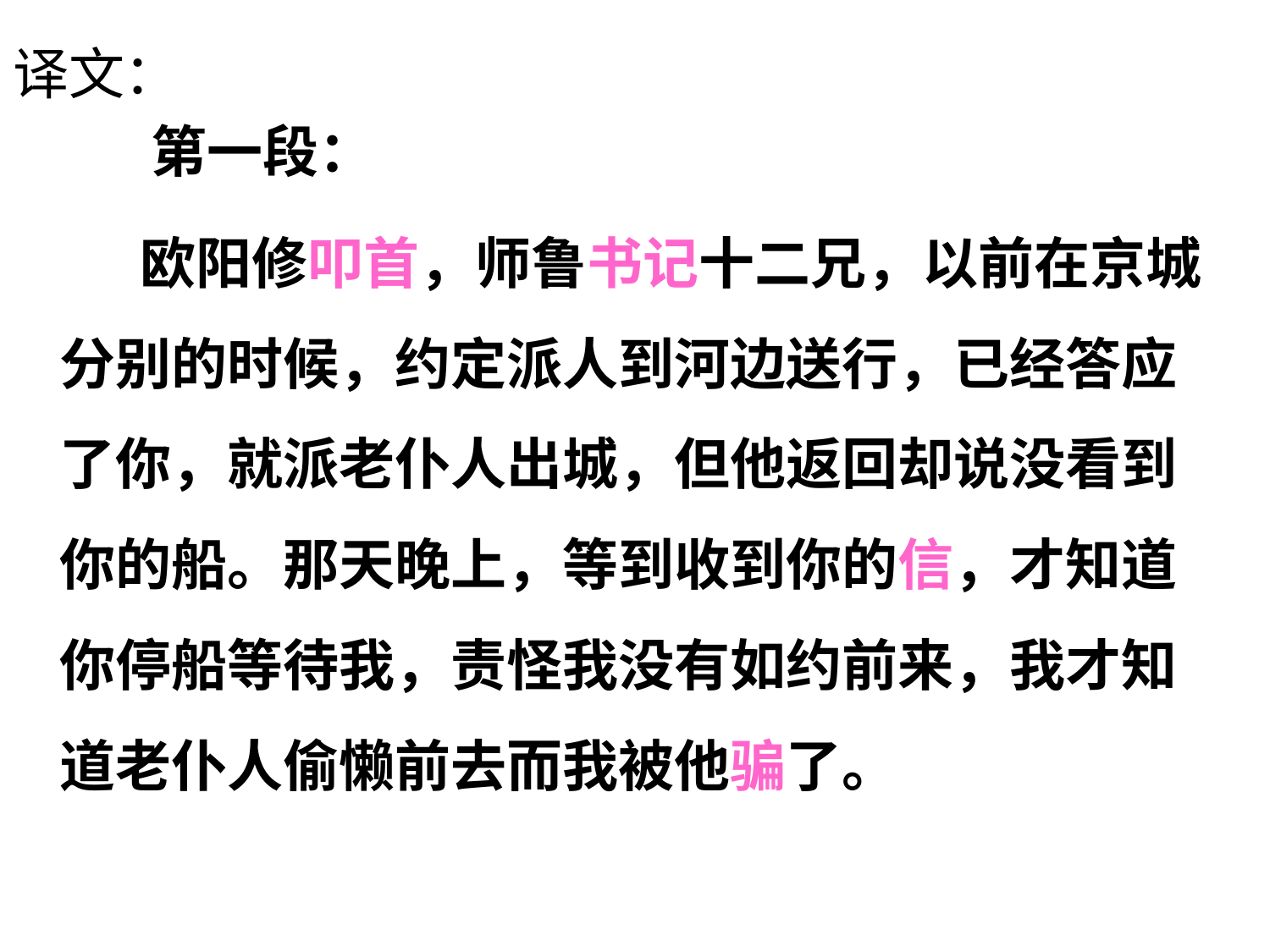

译文：
          第一段：
         欧阳修叩首，师鲁书记十二兄，以前在京城分别的时候，约定派人到河边送行，已经答应了你，就派老仆人出城，但他返回却说没看到你的船。那天晚上，等到收到你的信，才知道你停船等待我，责怪我没有如约前来，我才知道老仆人偷懒前去而我被他骗了。